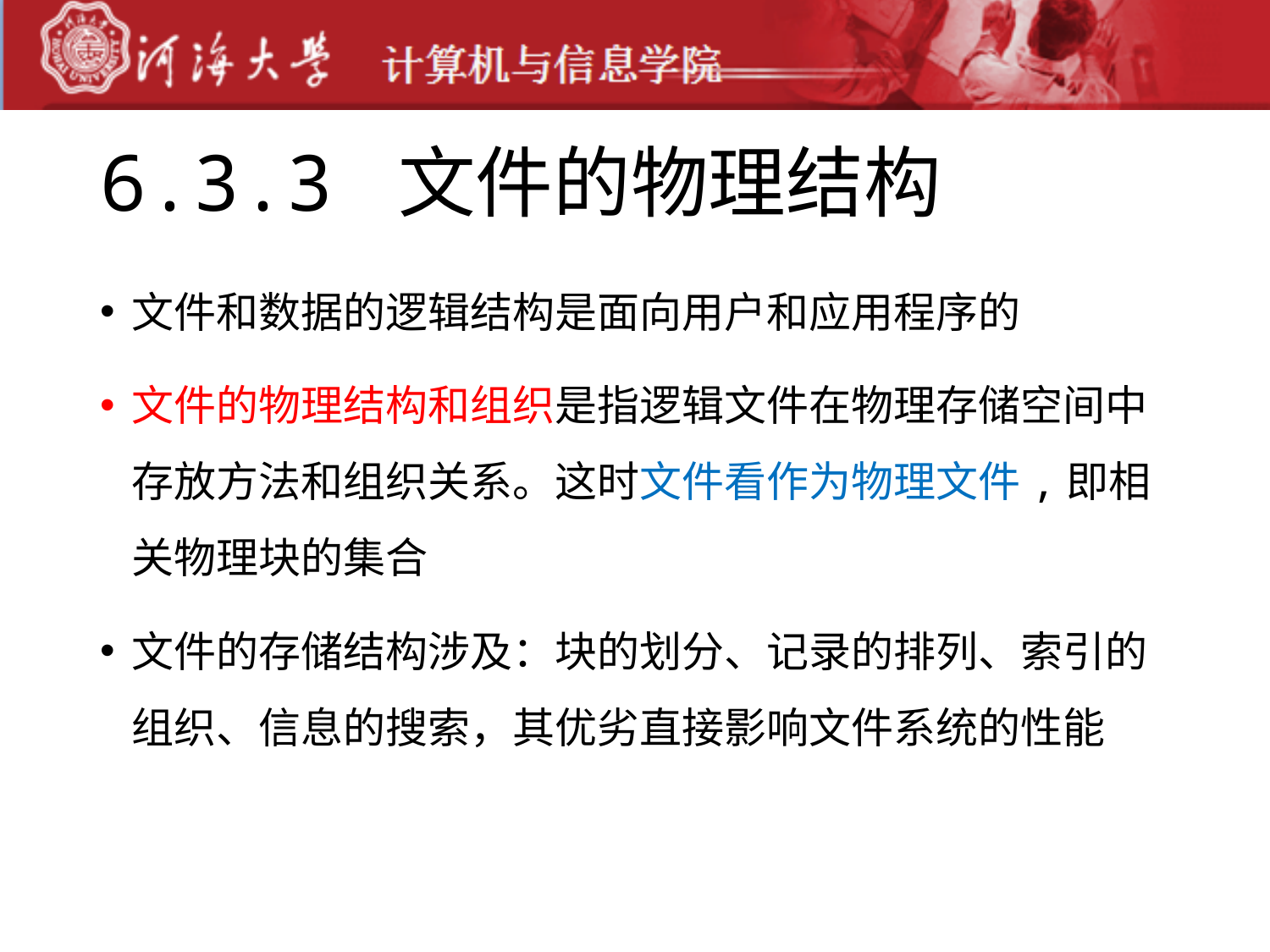

# 6.3.3 文件的物理结构
文件和数据的逻辑结构是面向用户和应用程序的
文件的物理结构和组织是指逻辑文件在物理存储空间中存放方法和组织关系。这时文件看作为物理文件,即相关物理块的集合
文件的存储结构涉及：块的划分、记录的排列、索引的组织、信息的搜索，其优劣直接影响文件系统的性能